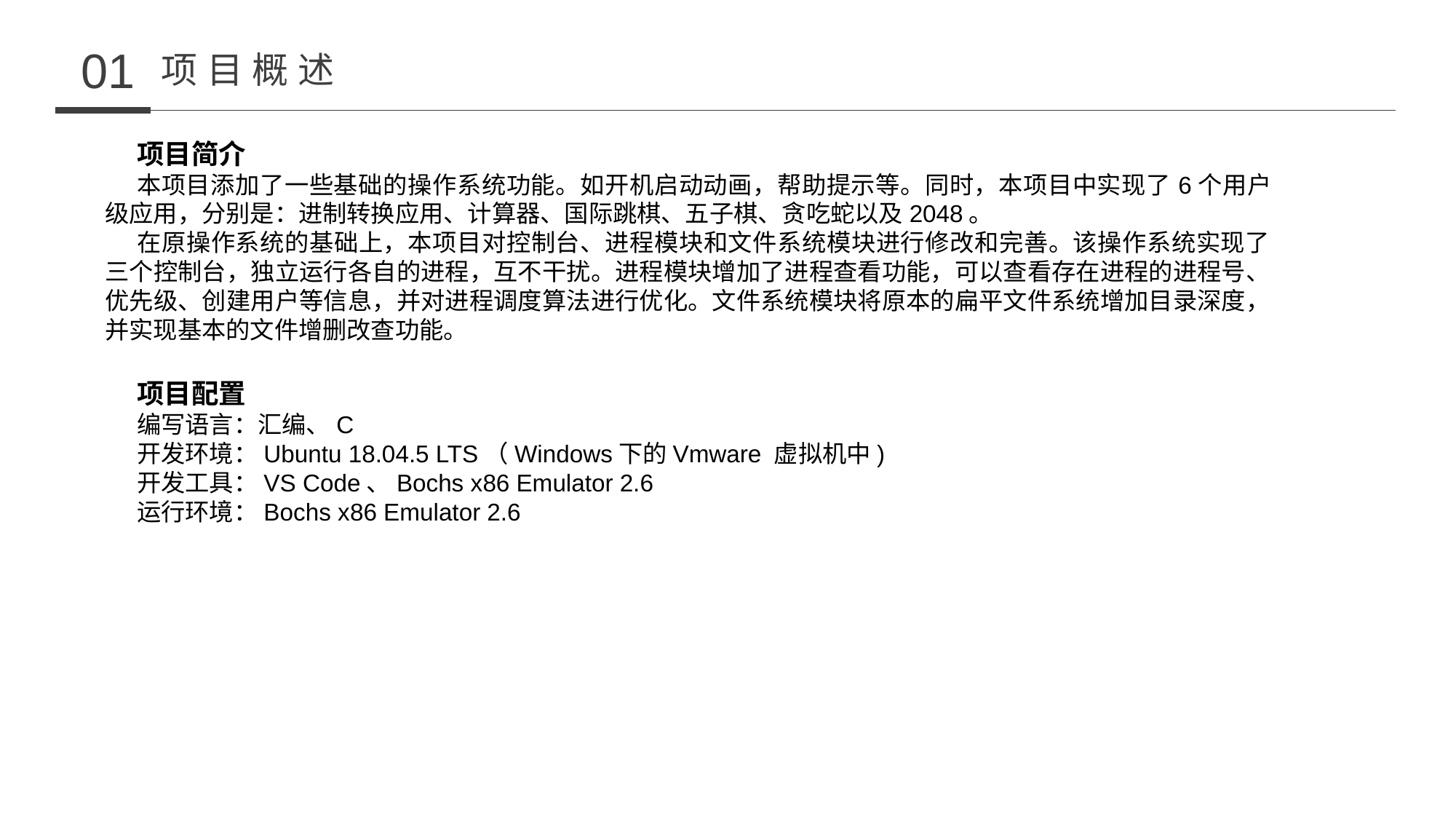

01
项目概述
项目简介
本项目添加了一些基础的操作系统功能。如开机启动动画，帮助提示等。同时，本项目中实现了6个用户级应用，分别是：进制转换应用、计算器、国际跳棋、五子棋、贪吃蛇以及2048。
在原操作系统的基础上，本项目对控制台、进程模块和文件系统模块进行修改和完善。该操作系统实现了三个控制台，独立运行各自的进程，互不干扰。进程模块增加了进程查看功能，可以查看存在进程的进程号、优先级、创建用户等信息，并对进程调度算法进行优化。文件系统模块将原本的扁平文件系统增加目录深度，并实现基本的文件增删改查功能。

项目配置
编写语言：汇编、C
开发环境：Ubuntu 18.04.5 LTS（Windows下的Vmware 虚拟机中)
开发工具：VS Code、Bochs x86 Emulator 2.6
运行环境：Bochs x86 Emulator 2.6